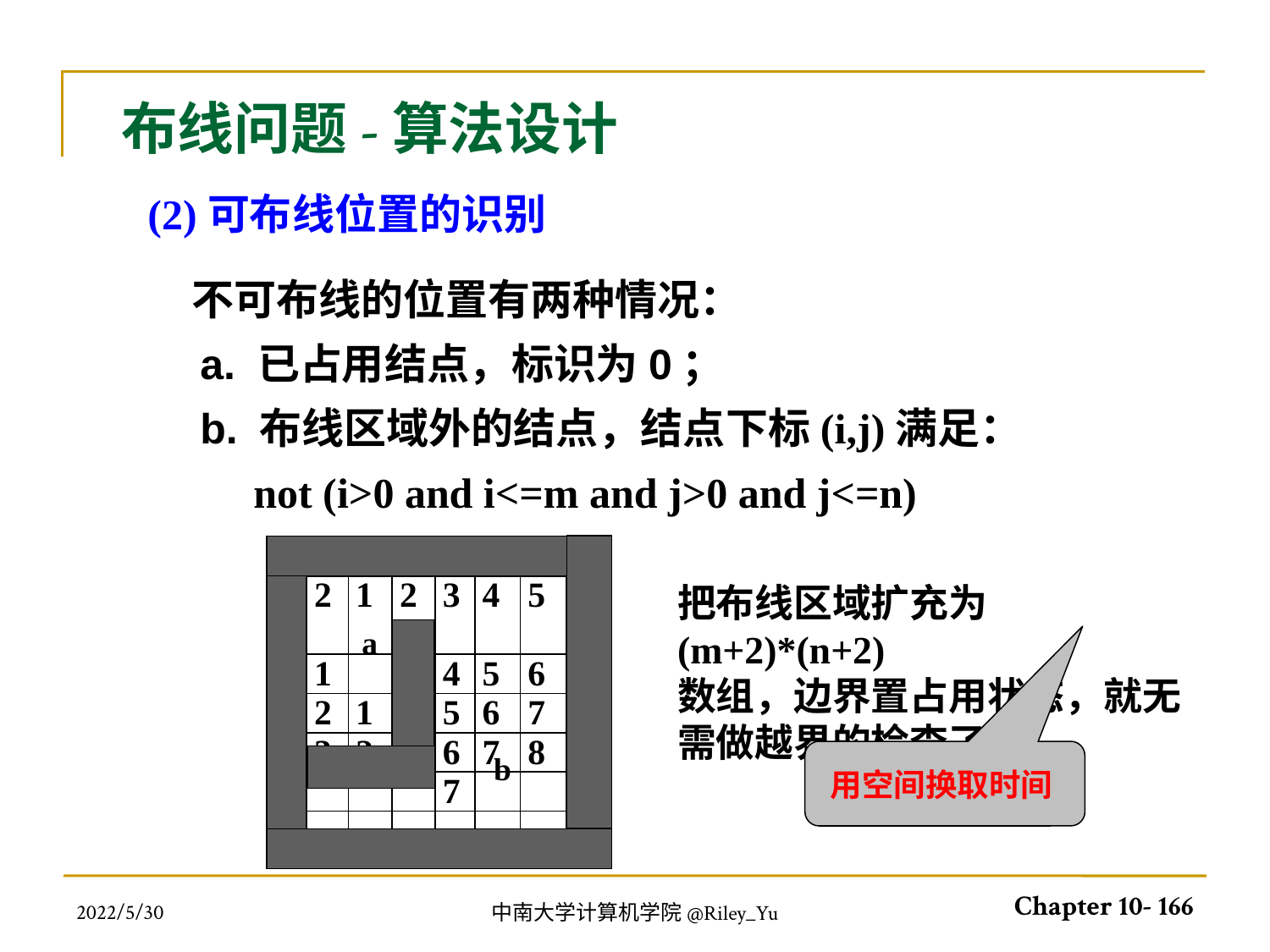

# 布线问题-算法设计
    (2)可布线位置的识别

        不可布线的位置有两种情况：
        a. 已占用结点，标识为0；
        b. 布线区域外的结点，结点下标(i,j)满足：
              not (i>0 and i<=m and j>0 and j<=n)

把布线区域扩充为(m+2)*(n+2)
数组，边界置占用状态，就无需做越界的检查了。

| 2 | 1 | 2 | 3 | 4 | 5 |
| --- | --- | --- | --- | --- | --- |
| 1 |  |  | 4 | 5 | 6 |
| 2 | 1 |  | 5 | 6 | 7 |
| 3 | 2 |  | 6 | 7 | 8 |
|  |  |  | 7 |  |  |
|  |  |  |  |  |  |
a

用空间换取时间
b

2022/5/30
Chapter 10- 166
中南大学计算机学院@Riley_Yu